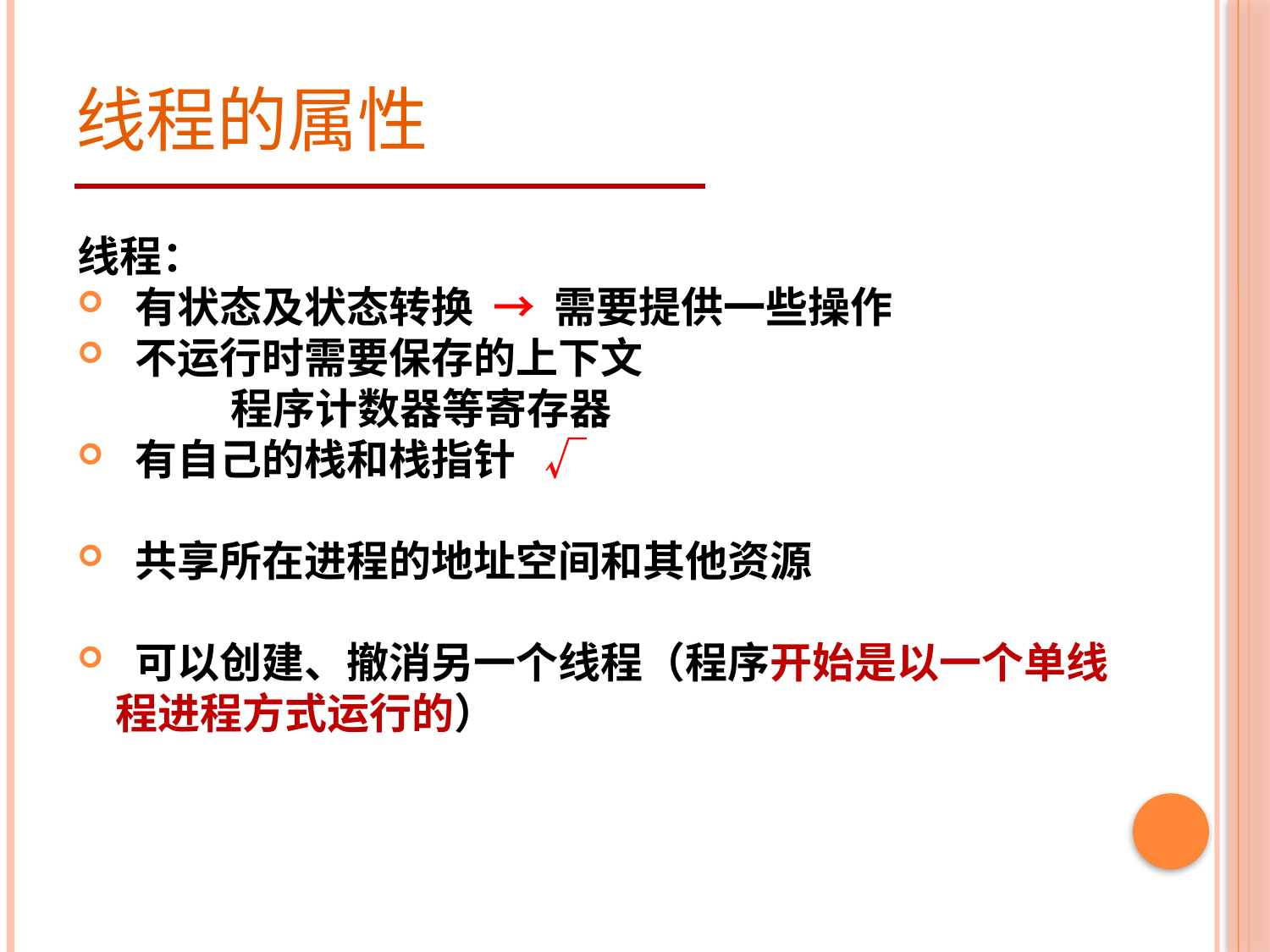

# 线程的属性
线程：
 有状态及状态转换  →  需要提供一些操作
 不运行时需要保存的上下文
               程序计数器等寄存器
 有自己的栈和栈指针   √

 共享所在进程的地址空间和其他资源

 可以创建、撤消另一个线程（程序开始是以一个单线程进程方式运行的）